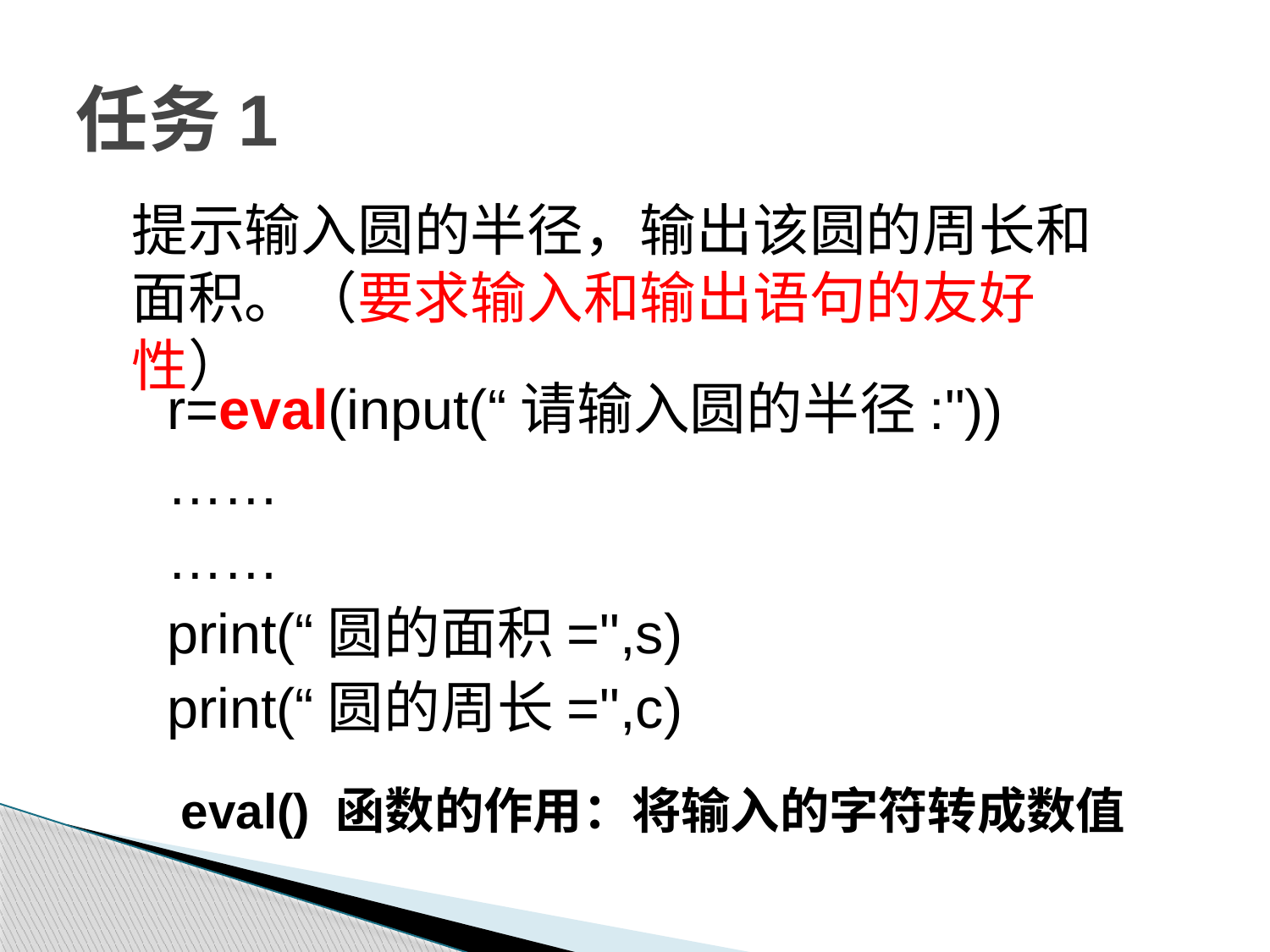

# 任务1
提示输入圆的半径，输出该圆的周长和面积。（要求输入和输出语句的友好性）
r=eval(input(“请输入圆的半径:"))
……
……
print(“圆的面积=",s)
print(“圆的周长=",c)

eval() 函数的作用：将输入的字符转成数值